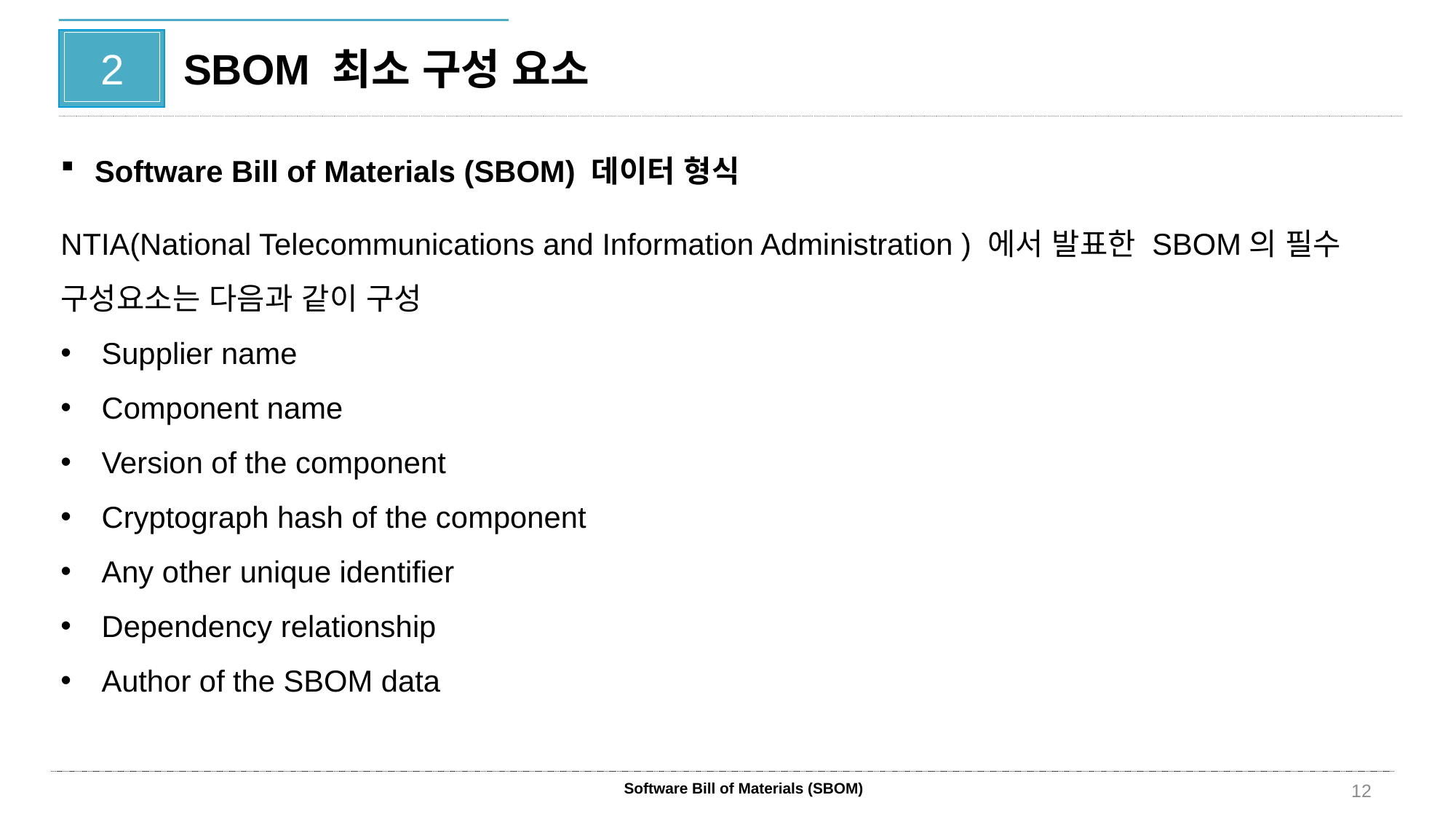

2
SBOM 최소 구성 요소
Software Bill of Materials (SBOM) 데이터 형식
NTIA(National Telecommunications and Information Administration ) 에서 발표한 SBOM의 필수 구성요소는 다음과 같이 구성
Supplier name
Component name
Version of the component
Cryptograph hash of the component
Any other unique identifier
Dependency relationship
Author of the SBOM data